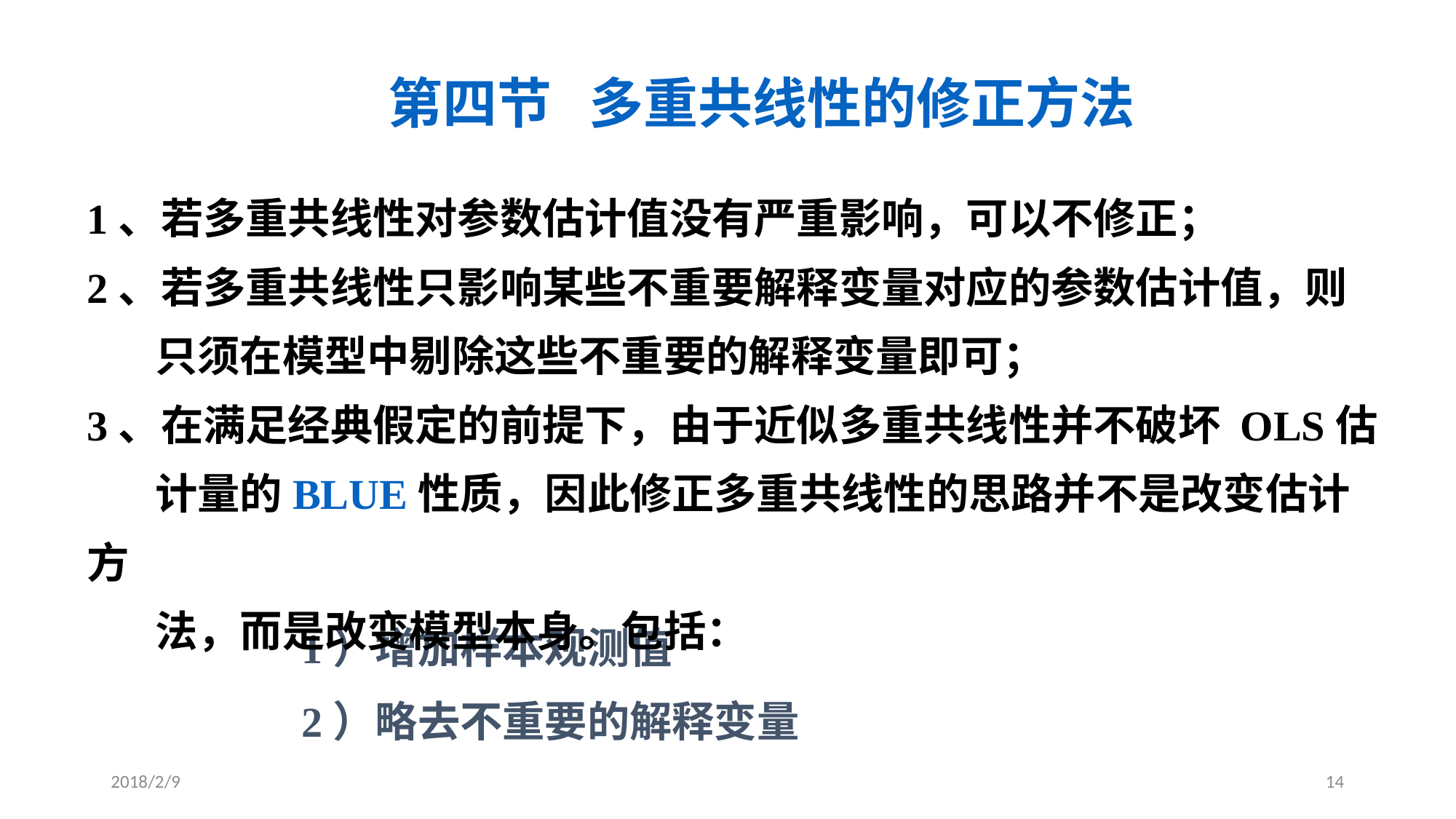

# 第四节   多重共线性的修正方法
1、若多重共线性对参数估计值没有严重影响，可以不修正；
2、若多重共线性只影响某些不重要解释变量对应的参数估计值，则
      只须在模型中剔除这些不重要的解释变量即可；
3、在满足经典假定的前提下，由于近似多重共线性并不破坏 OLS估
      计量的BLUE性质，因此修正多重共线性的思路并不是改变估计方
      法，而是改变模型本身。包括：
      1）增加样本观测值
      2）略去不重要的解释变量
2018/2/9
14